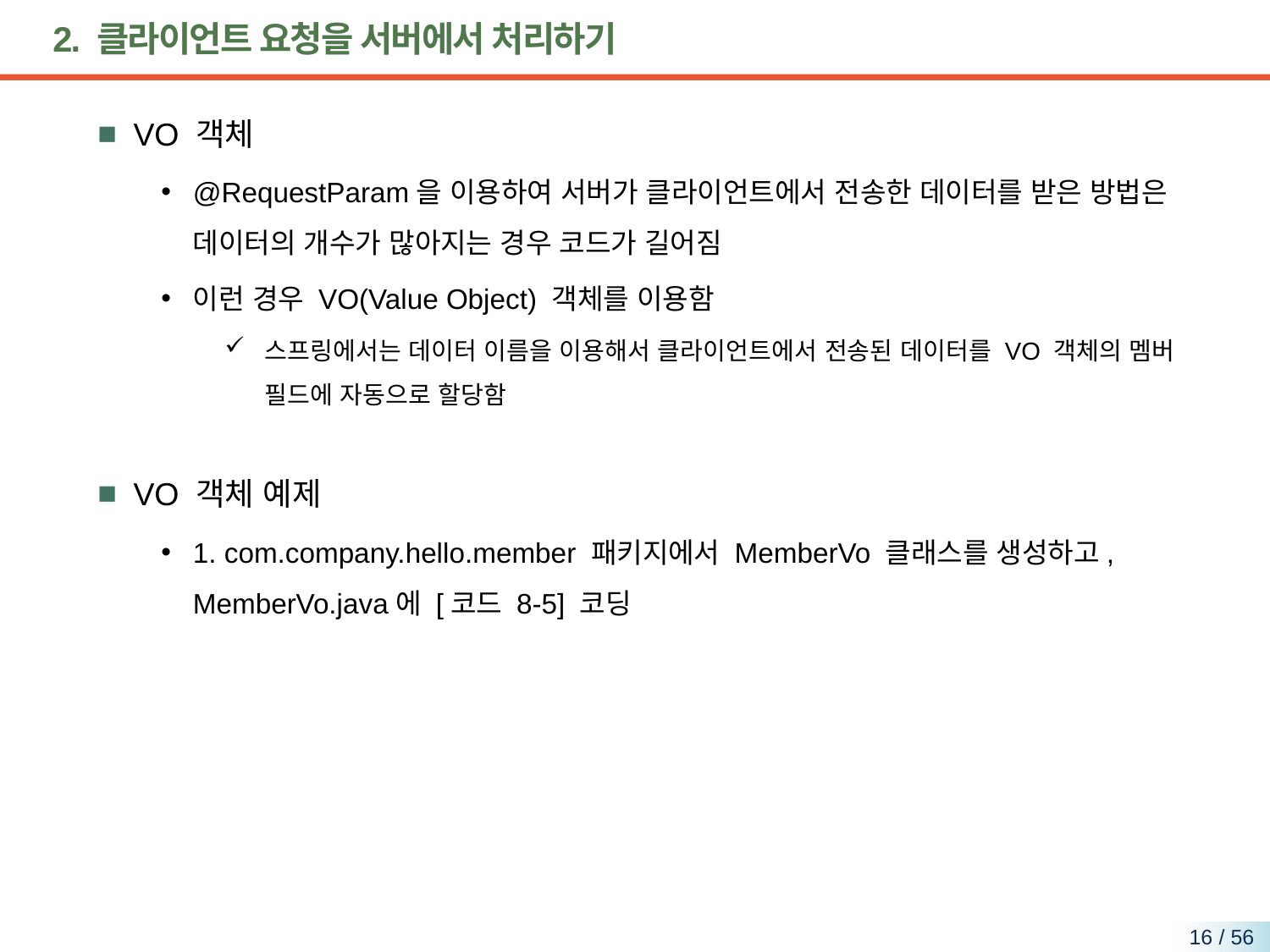

# 2. 클라이언트 요청을 서버에서 처리하기
VO 객체
@RequestParam을 이용하여 서버가 클라이언트에서 전송한 데이터를 받은 방법은 데이터의 개수가 많아지는 경우 코드가 길어짐
이런 경우 VO(Value Object) 객체를 이용함
스프링에서는 데이터 이름을 이용해서 클라이언트에서 전송된 데이터를 VO 객체의 멤버 필드에 자동으로 할당함

VO 객체 예제
1. com.company.hello.member 패키지에서 MemberVo 클래스를 생성하고, MemberVo.java에 [코드 8-5] 코딩